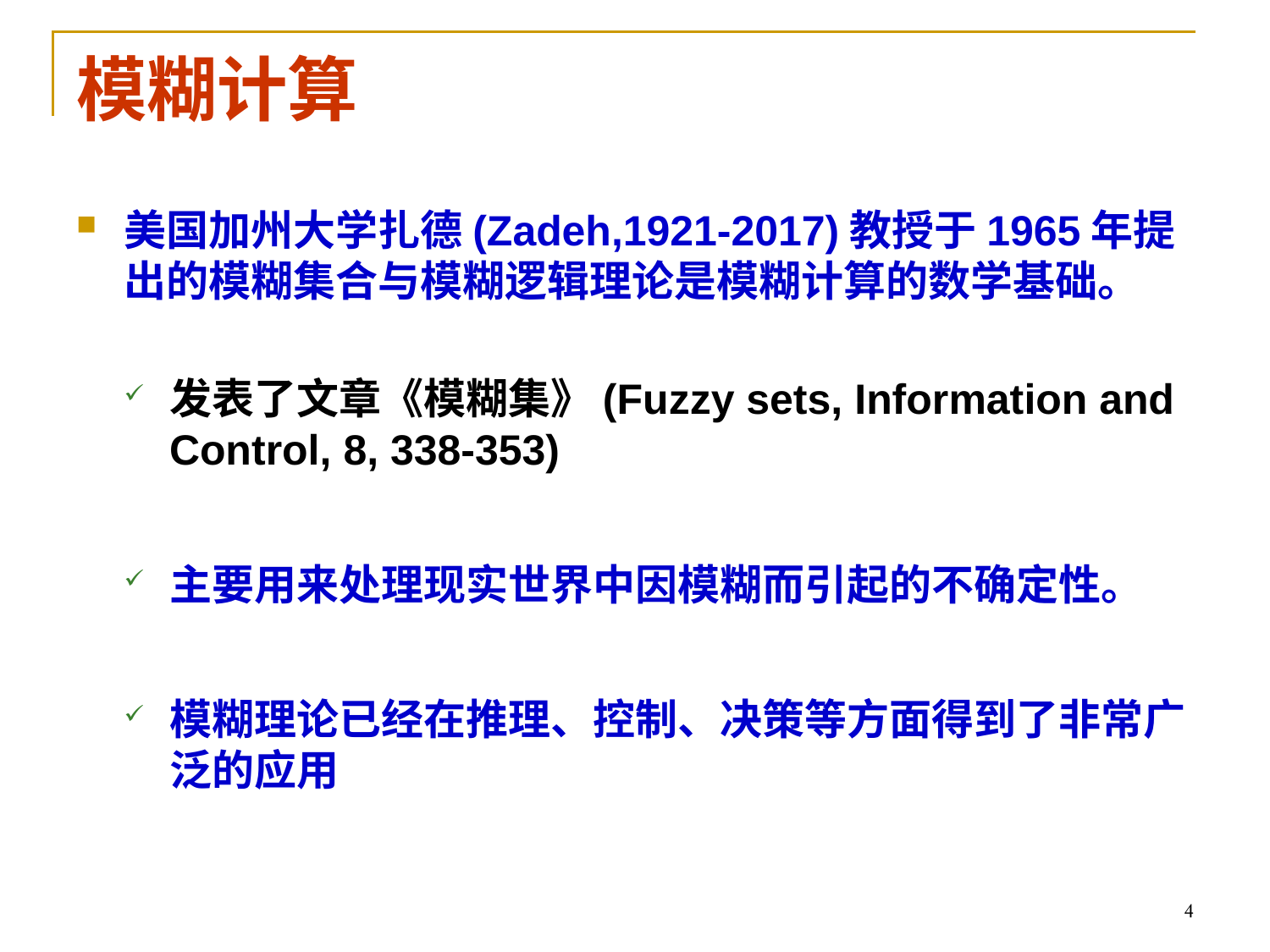

# 模糊计算
美国加州大学扎德(Zadeh,1921-2017)教授于1965年提出的模糊集合与模糊逻辑理论是模糊计算的数学基础。

发表了文章《模糊集》(Fuzzy sets, Information and Control, 8, 338-353)

主要用来处理现实世界中因模糊而引起的不确定性。

模糊理论已经在推理、控制、决策等方面得到了非常广泛的应用

4